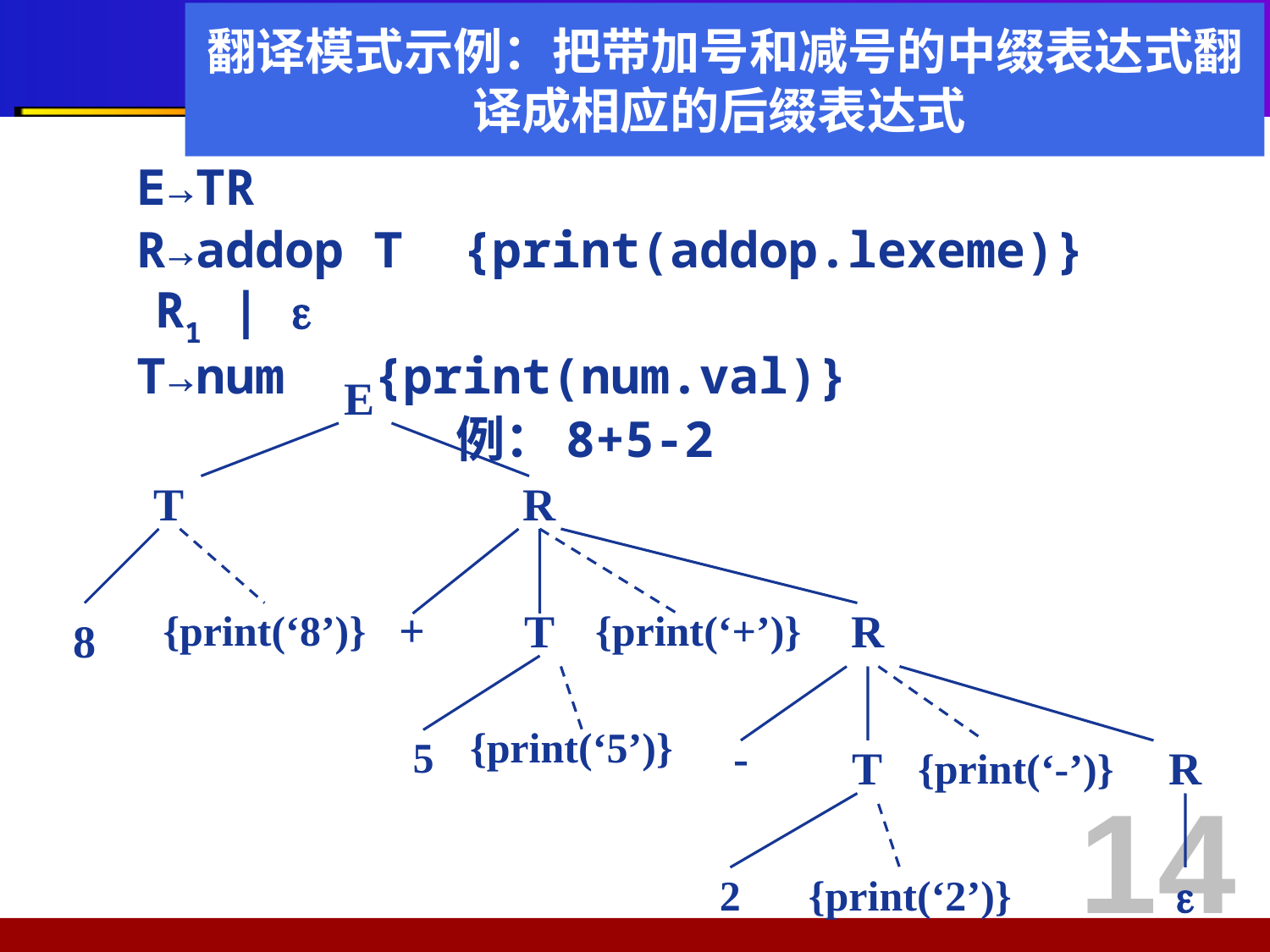

# 翻译模式示例：把带加号和减号的中缀表达式翻译成相应的后缀表达式
 E→TR
 R→addop T  {print(addop.lexeme)}  R1 | ε
 T→num   {print(num.val)}
                              例：8+5-2
E

T
R

+
{print(‘8’)}
T
{print(‘+’)}
R
8

{print(‘5’)}
5
-
T
{print(‘-’)}
R
14

2
{print(‘2’)}
ε